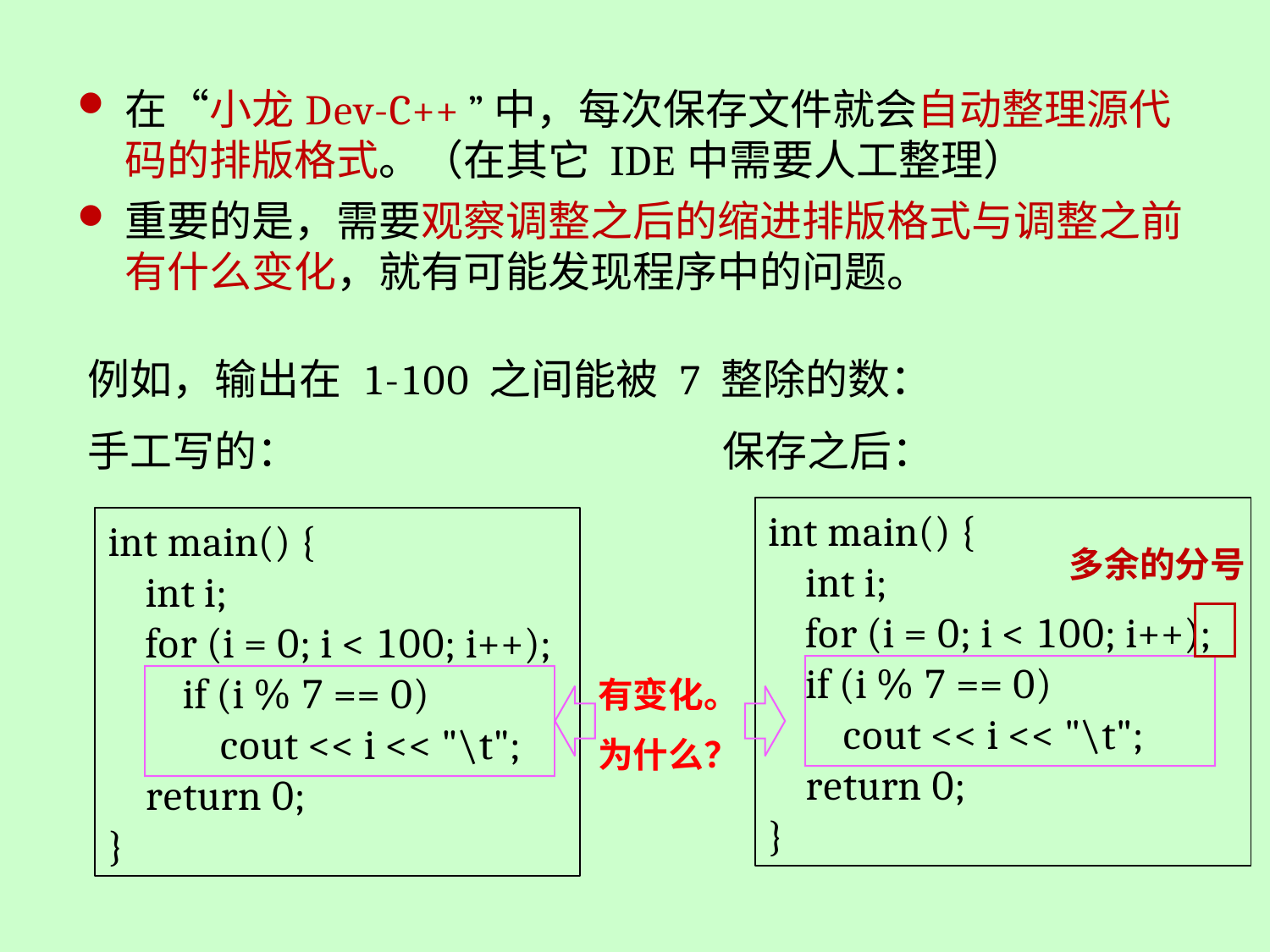

在“小龙Dev-C++ ”中，每次保存文件就会自动整理源代码的排版格式。（在其它 IDE中需要人工整理）
重要的是，需要观察调整之后的缩进排版格式与调整之前有什么变化，就有可能发现程序中的问题。

例如，输出在 1-100 之间能被 7 整除的数：
手工写的：				保存之后：
int main() {
    int i;
    for (i = 0; i < 100; i++);
    if (i % 7 == 0)
        cout << i << "\t";
    return 0;
}
int main() {
    int i;
    for (i = 0; i < 100; i++);
        if (i % 7 == 0)
            cout << i << "\t";
    return 0;
}
多余的分号

有变化。
为什么？

88